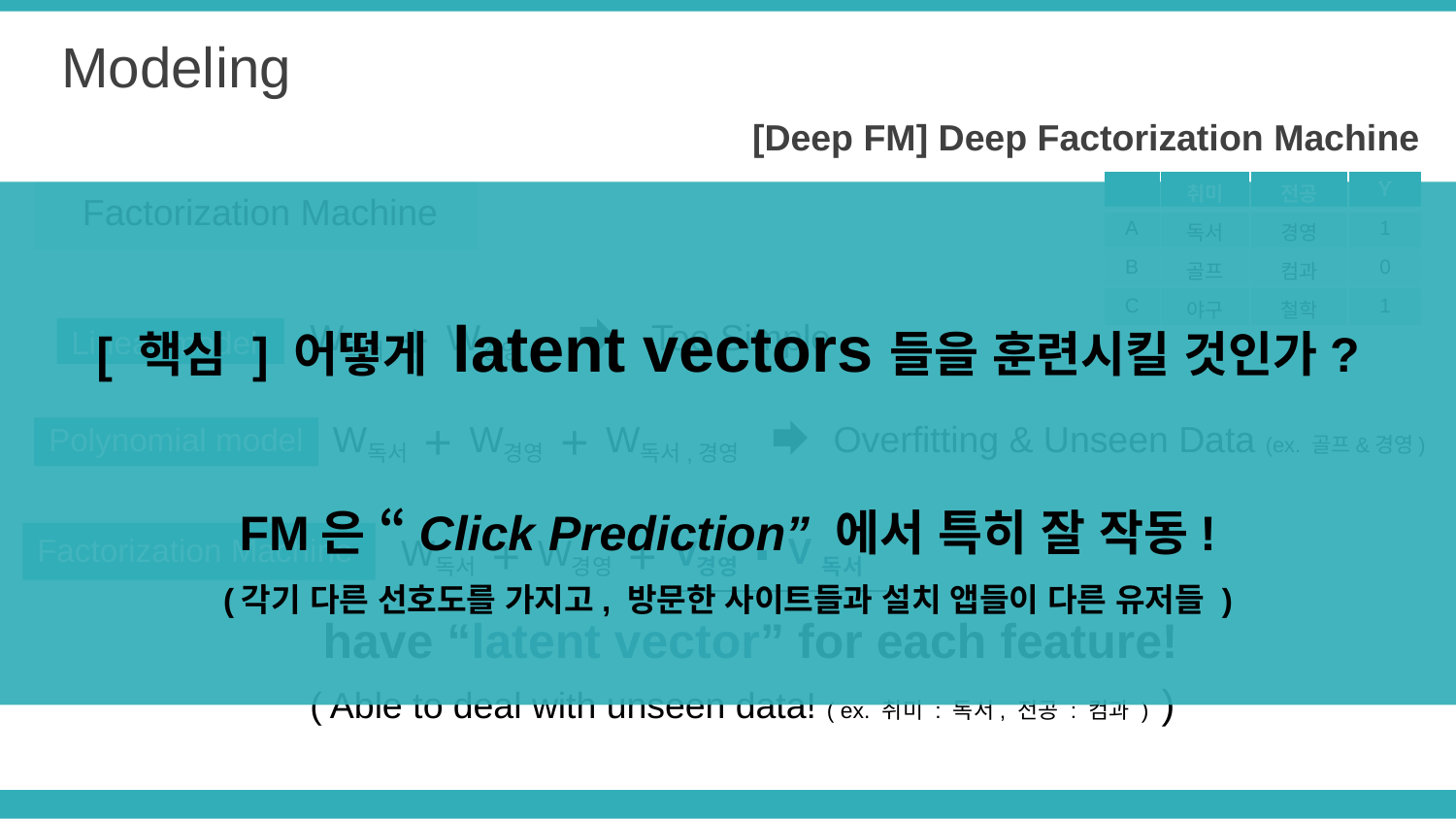

Modeling
[Deep FM] Deep Factorization Machine
|  | 취미 | 전공 | Y |
| --- | --- | --- | --- |
| A | 독서 | 경영 | 1 |
| B | 골프 | 컴과 | 0 |
| C | 야구 | 철학 | 1 |
[ 핵심 ] 어떻게 latent vectors들을 훈련시킬 것인가?

FM은 “Click Prediction” 에서 특히 잘 작동!
(각기 다른 선호도를 가지고, 방문한 사이트들과 설치 앱들이 다른 유저들 )

Factorization Machine
+
W
W
Too Simple
Linear model

독서
경영
+
+
W
W
W
Overfitting & Unseen Data (ex. 골프&경영)
Polynomial model

독서
경영
독서,경영
.
+
+
V
Factorization Machine

W
W
V
독서
경영
경영
독서
have “latent vector” for each feature!
( Able to deal with unseen data! ( ex. 취미 : 독서, 전공 : 컴과 )  )